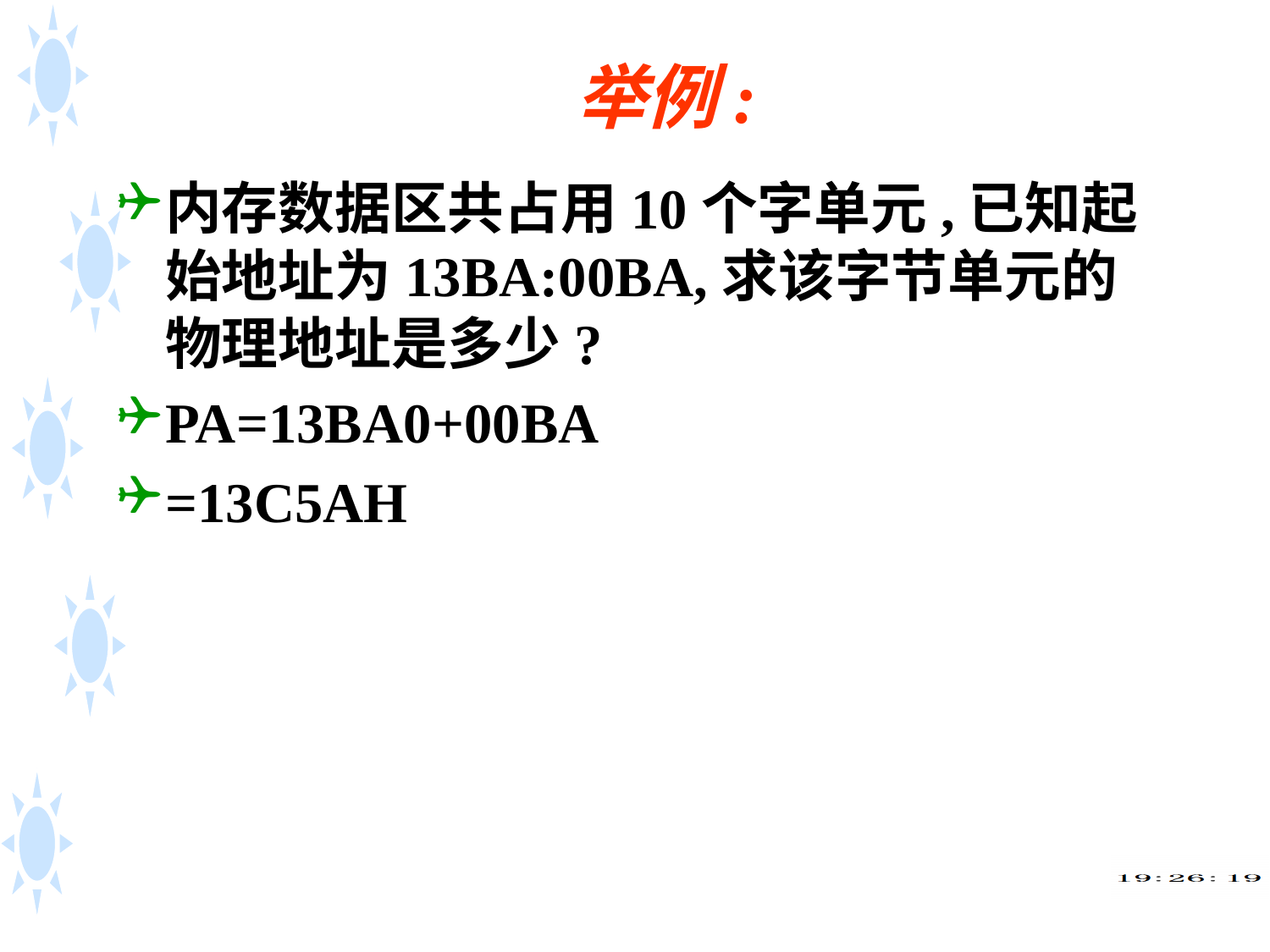

# 举例:
内存数据区共占用10个字单元,已知起始地址为13BA:00BA,求该字节单元的物理地址是多少?
PA=13BA0+00BA
=13C5AH